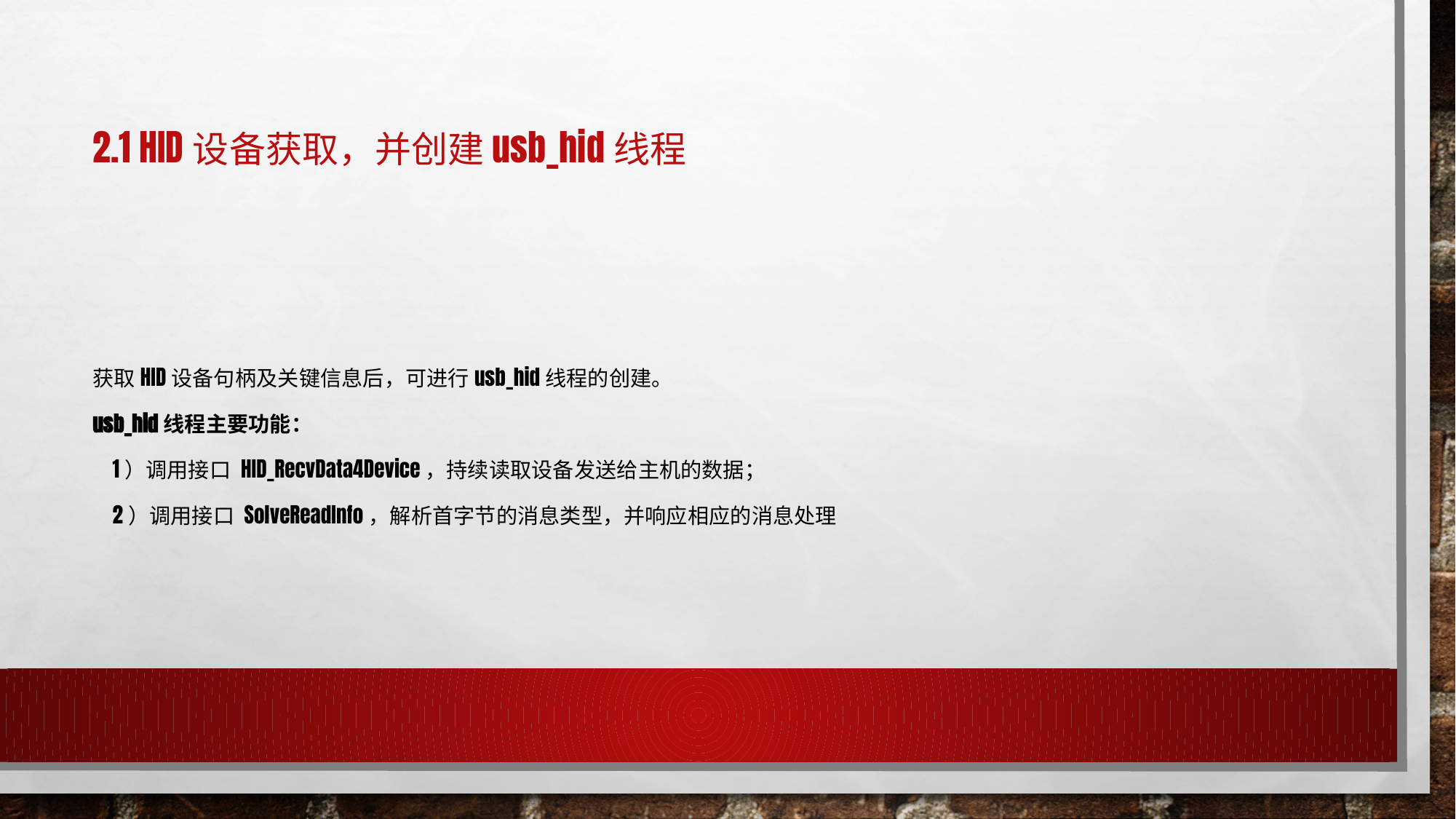

# 2.1 HID设备获取，并创建usb_hid线程
获取HID设备句柄及关键信息后，可进行usb_hid线程的创建。
usb_hid线程主要功能：
    1）调用接口 HID_RecvData4Device，持续读取设备发送给主机的数据；
    2）调用接口 SolveReadInfo，解析首字节的消息类型，并响应相应的消息处理